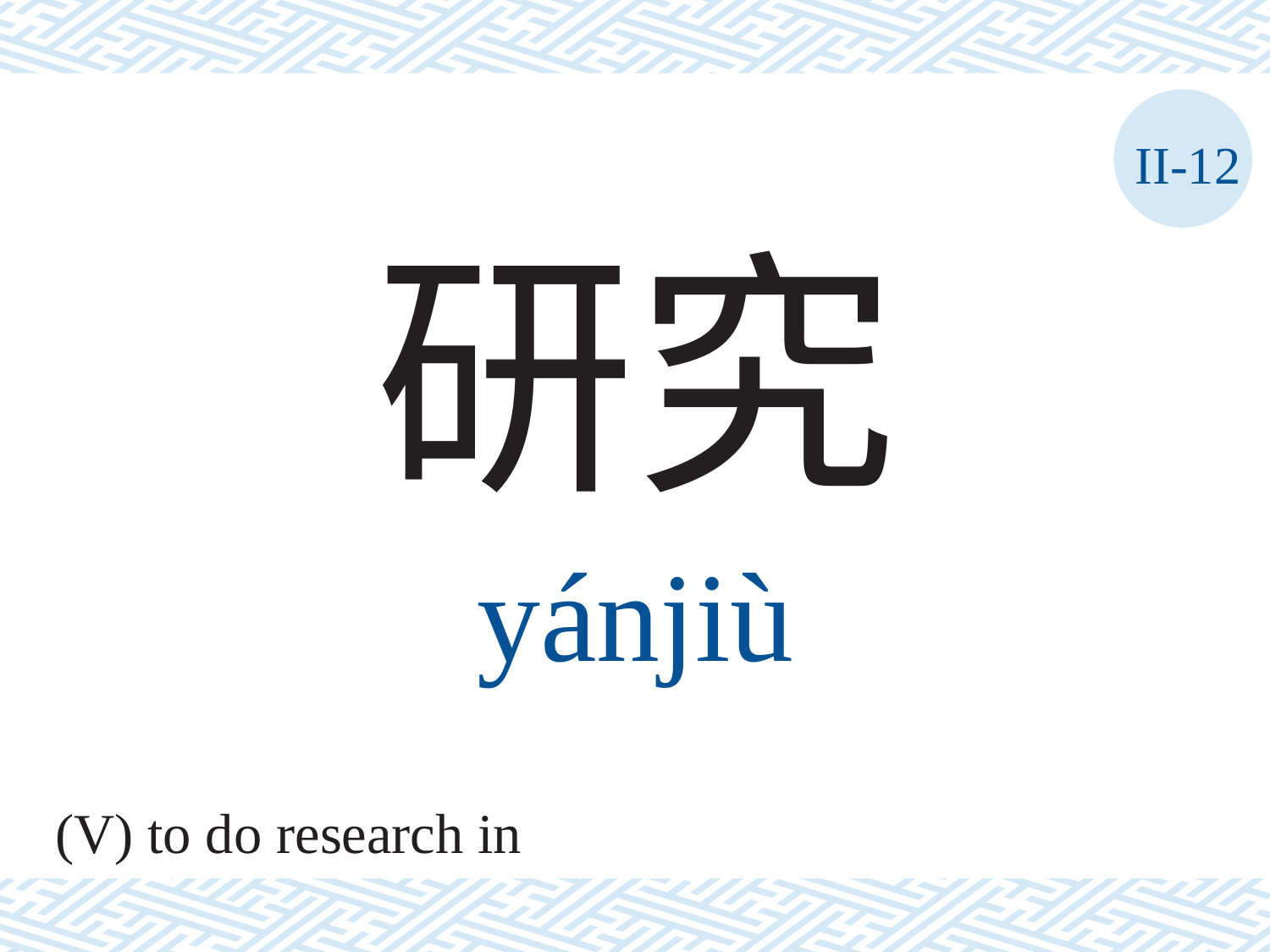

II-12
研究
yánjiù
(V) to do research in